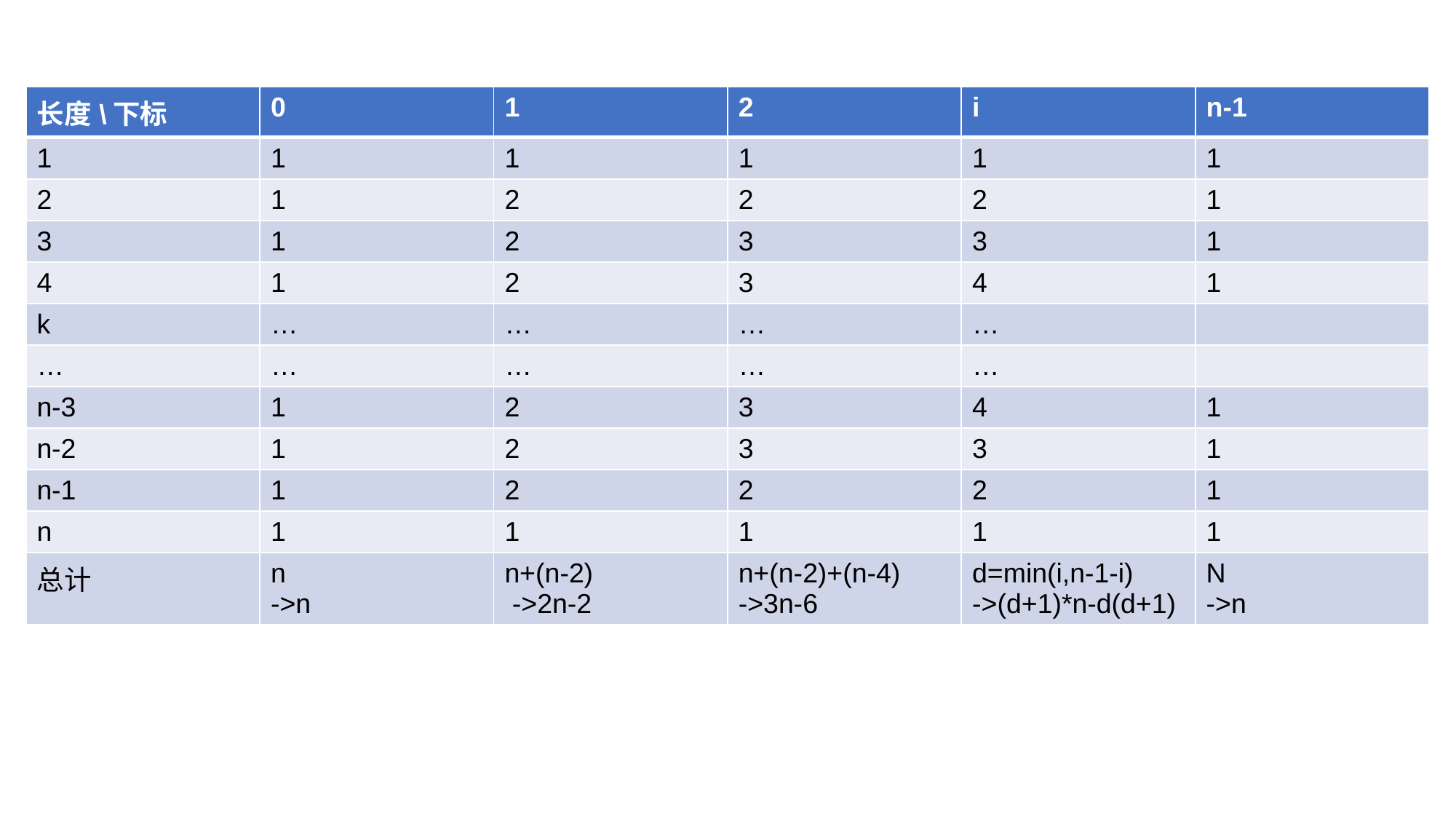

| 长度\下标 | 0 | 1 | 2 | i | n-1 |
| --- | --- | --- | --- | --- | --- |
| 1 | 1 | 1 | 1 | 1 | 1 |
| 2 | 1 | 2 | 2 | 2 | 1 |
| 3 | 1 | 2 | 3 | 3 | 1 |
| 4 | 1 | 2 | 3 | 4 | 1 |
| k | … | … | … | … |  |
| … | … | … | … | … |  |
| n-3 | 1 | 2 | 3 | 4 | 1 |
| n-2 | 1 | 2 | 3 | 3 | 1 |
| n-1 | 1 | 2 | 2 | 2 | 1 |
| n | 1 | 1 | 1 | 1 | 1 |
| 总计 | n ->n | n+(n-2) ->2n-2 | n+(n-2)+(n-4) ->3n-6 | d=min(i,n-1-i) ->(d+1)\*n-d(d+1) | N ->n |